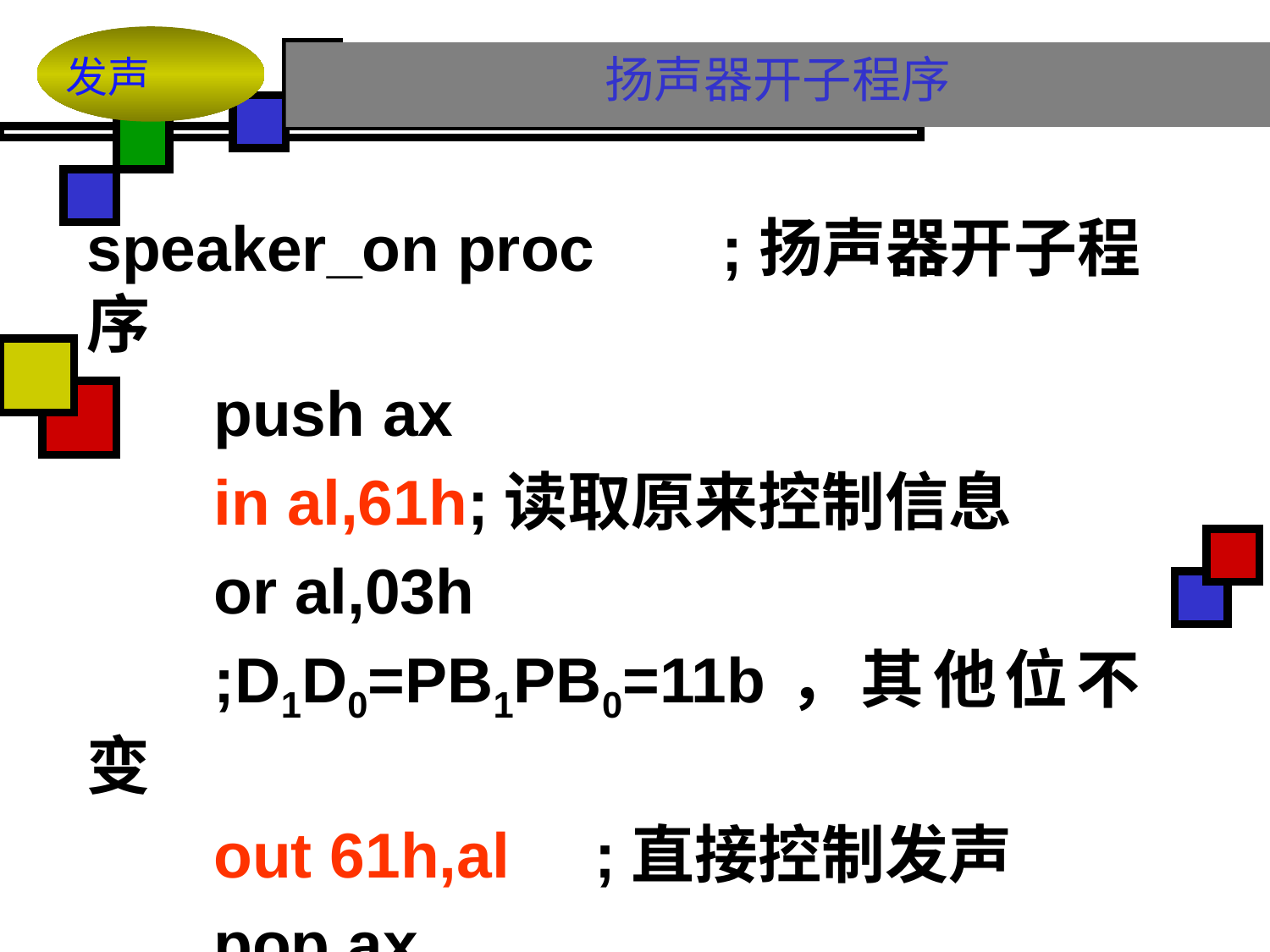

扬声器开子程序
# 发声
speaker_on proc	;扬声器开子程序
	push ax
	in al,61h	;读取原来控制信息
	or al,03h
	;D1D0=PB1PB0=11b，其他位不变
	out 61h,al	;直接控制发声
	pop ax
	ret
speaker_on endp